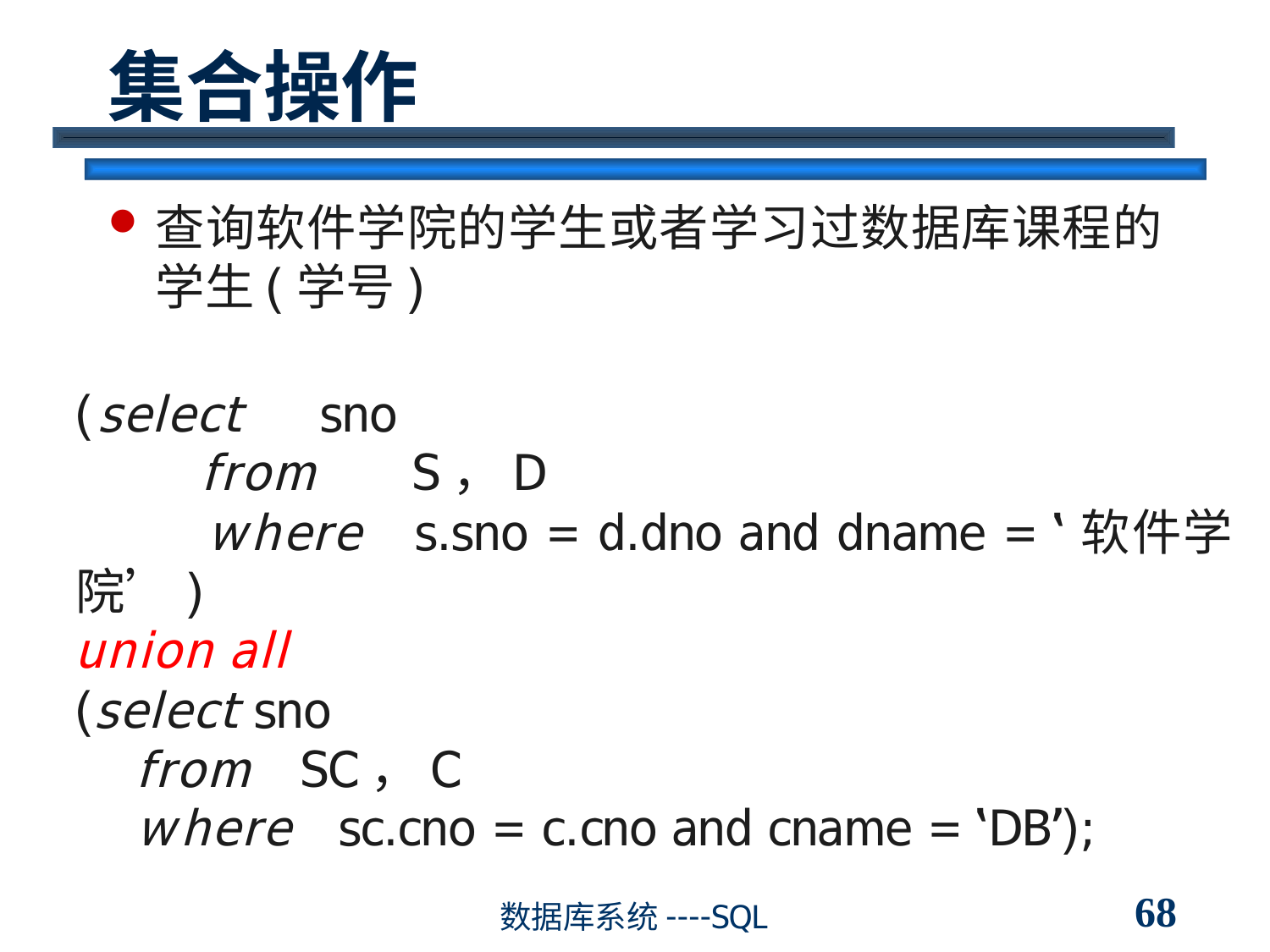

# 集合操作
查询软件学院的学生或者学习过数据库课程的学生(学号)
(select     sno
	from      S，D
   	where   s.sno = d.dno and dname = ‘软件学院’)
union all
(select sno
    from   SC，C
    where   sc.cno = c.cno and cname = ‘DB’);
68
数据库系统----SQL